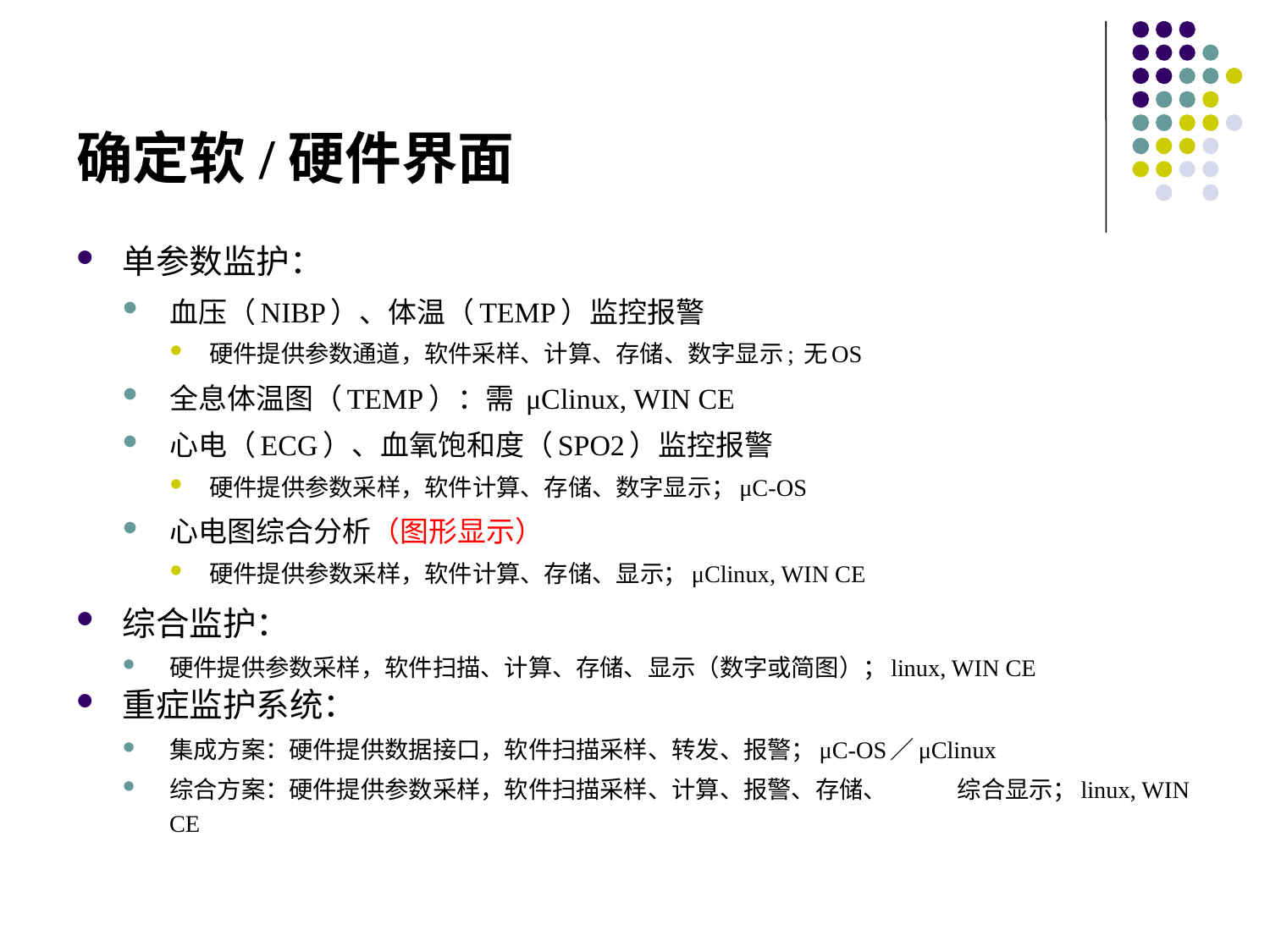

# 确定软/硬件界面
单参数监护：
血压（NIBP）、体温（TEMP）监控报警
硬件提供参数通道，软件采样、计算、存储、数字显示; 无OS
全息体温图（TEMP）：需 μClinux, WIN CE
心电（ECG）、血氧饱和度（SPO2）监控报警
硬件提供参数采样，软件计算、存储、数字显示；μC-OS
心电图综合分析（图形显示）
硬件提供参数采样，软件计算、存储、显示；μClinux, WIN CE
综合监护：
硬件提供参数采样，软件扫描、计算、存储、显示（数字或简图）；linux, WIN CE
重症监护系统：
集成方案：硬件提供数据接口，软件扫描采样、转发、报警；μC-OS／μClinux
综合方案：硬件提供参数采样，软件扫描采样、计算、报警、存储、     		  综合显示；linux, WIN CE